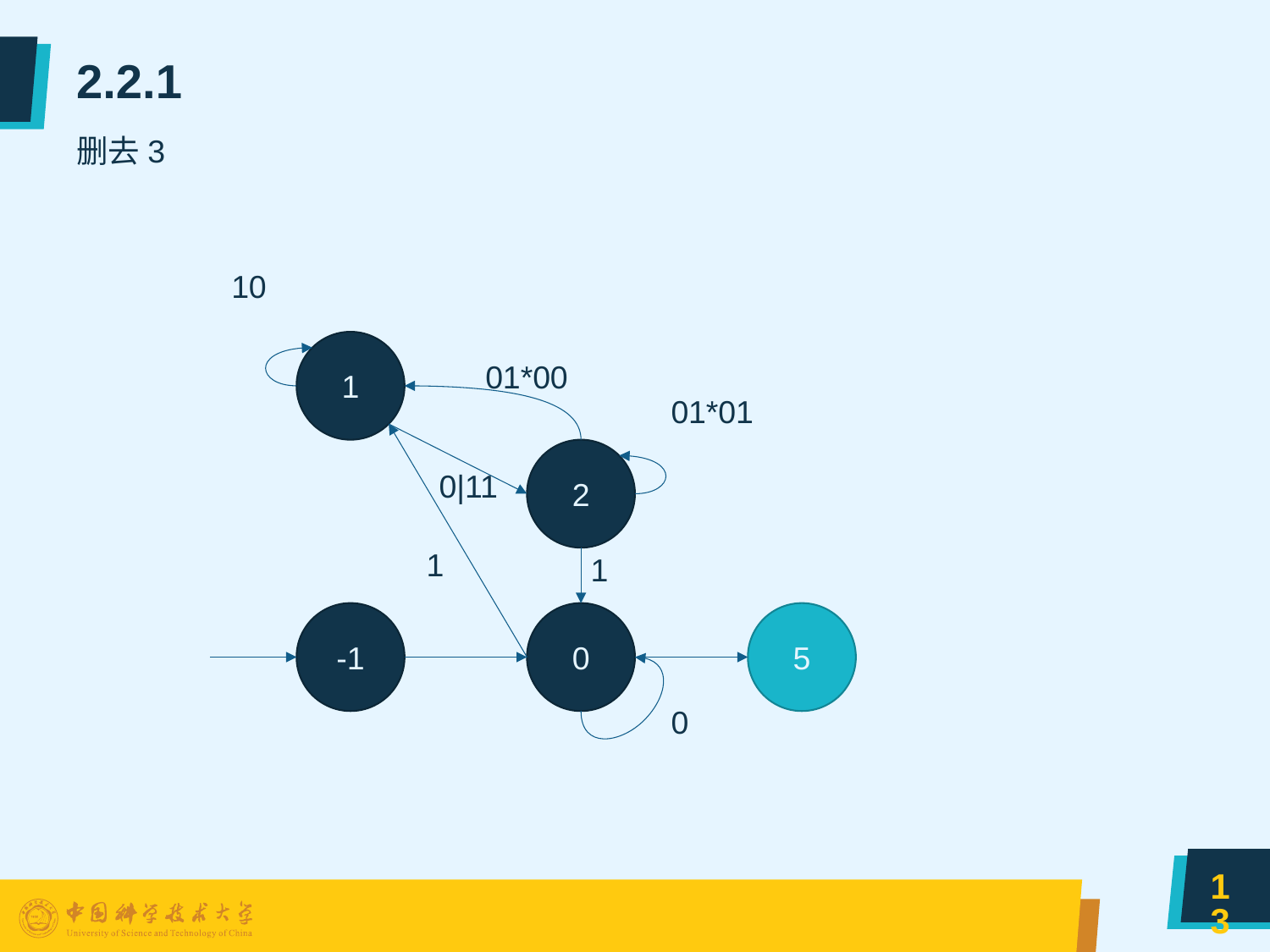

# 2.2.1
删去3
10
1
01*00
01*01
2
0|11
1
1
-1
0
5
0
13